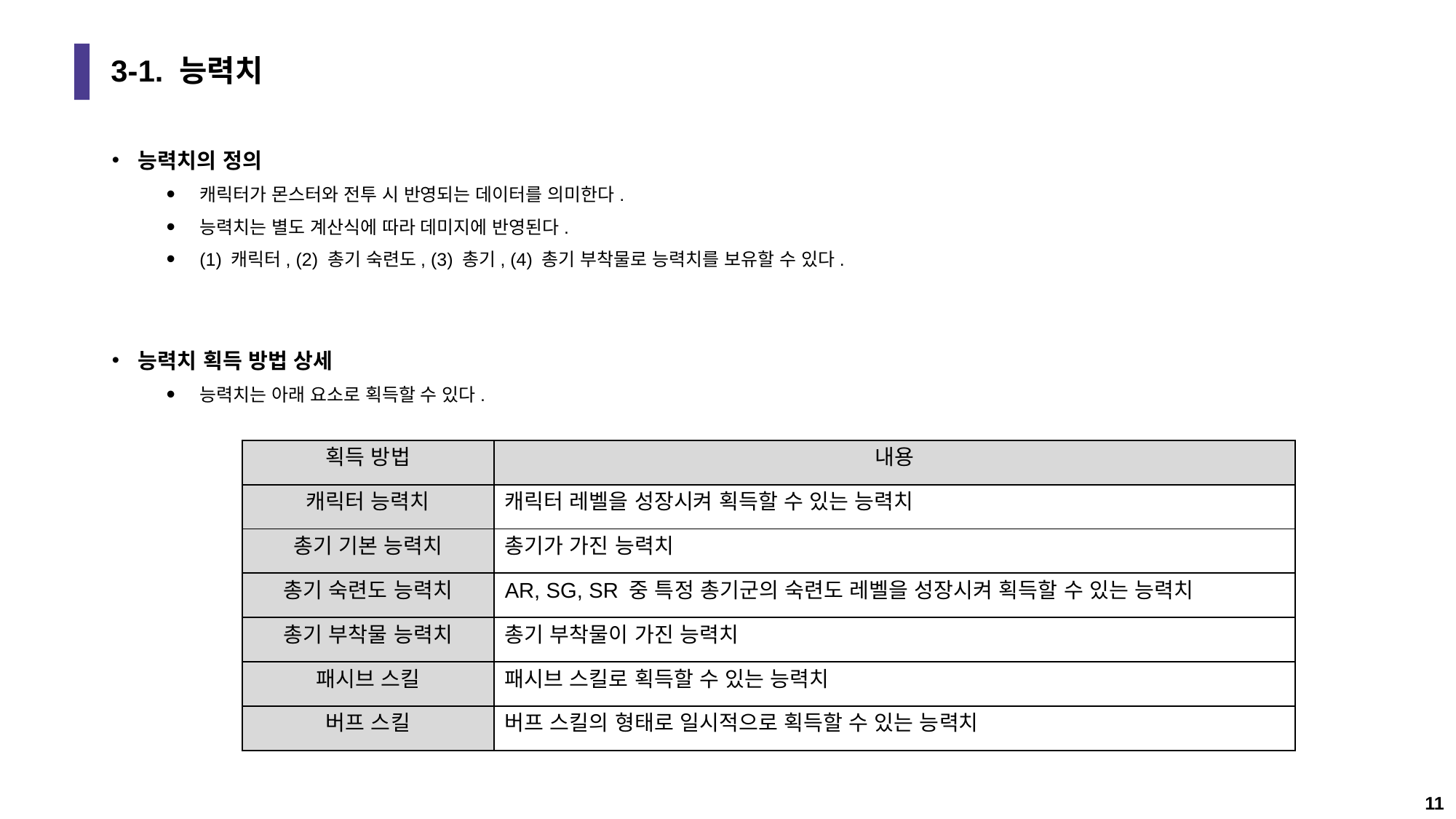

# 3-1. 능력치
능력치의 정의
캐릭터가 몬스터와 전투 시 반영되는 데이터를 의미한다.
능력치는 별도 계산식에 따라 데미지에 반영된다.
(1) 캐릭터, (2) 총기 숙련도, (3) 총기, (4) 총기 부착물로 능력치를 보유할 수 있다.

능력치 획득 방법 상세
능력치는 아래 요소로 획득할 수 있다.
| 획득 방법 | 내용 |
| --- | --- |
| 캐릭터 능력치 | 캐릭터 레벨을 성장시켜 획득할 수 있는 능력치 |
| 총기 기본 능력치 | 총기가 가진 능력치 |
| 총기 숙련도 능력치 | AR, SG, SR 중 특정 총기군의 숙련도 레벨을 성장시켜 획득할 수 있는 능력치 |
| 총기 부착물 능력치 | 총기 부착물이 가진 능력치 |
| 패시브 스킬 | 패시브 스킬로 획득할 수 있는 능력치 |
| 버프 스킬 | 버프 스킬의 형태로 일시적으로 획득할 수 있는 능력치 |